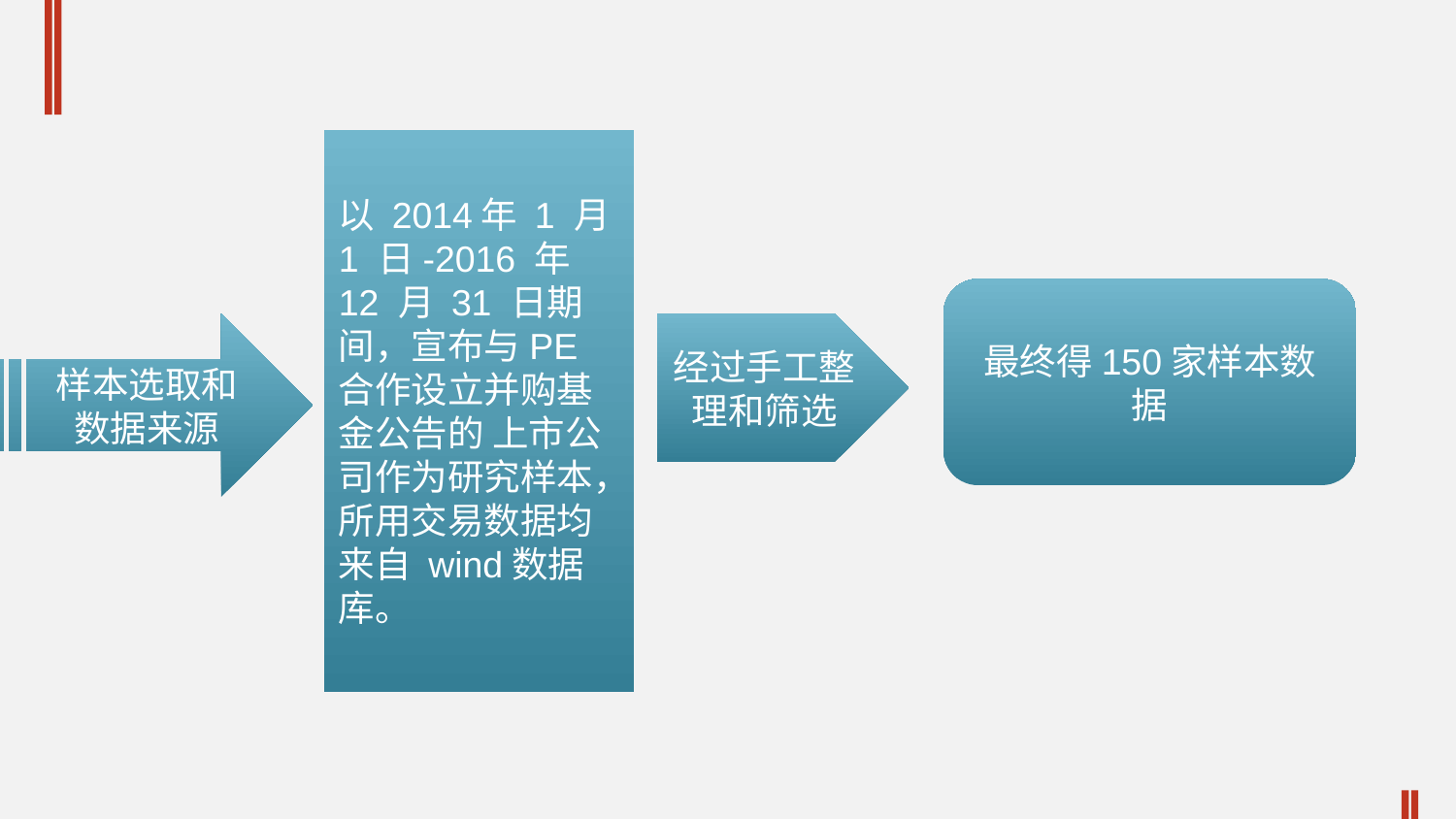

以 2014年 1 月 1 日-2016 年 12 月 31 日期间，宣布与PE合作设立并购基金公告的 上市公司作为研究样本，所用交易数据均来自 wind数据库。
最终得150家样本数据
样本选取和数据来源
经过手工整理和筛选